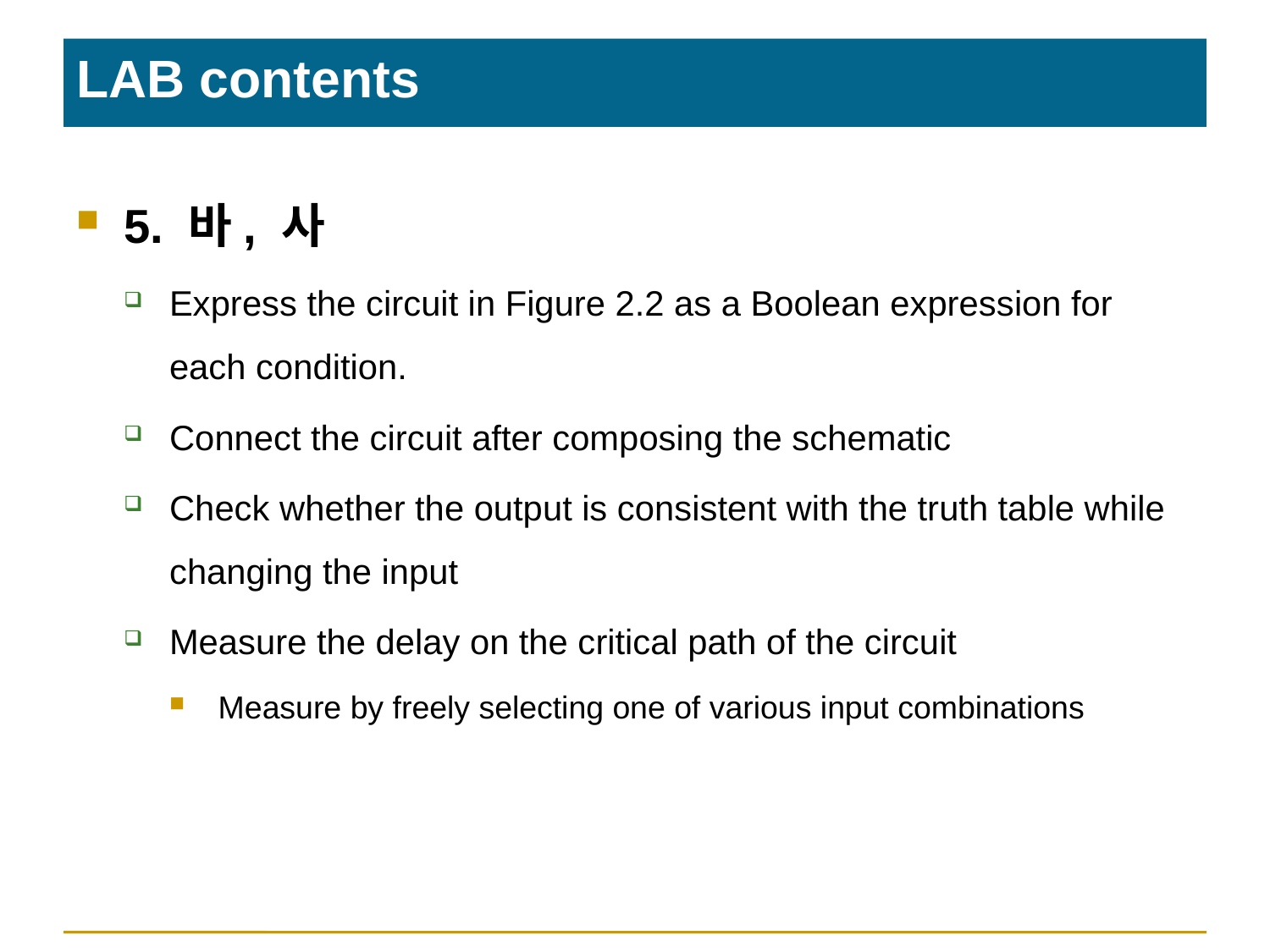

# LAB contents
5. 바, 사
Express the circuit in Figure 2.2 as a Boolean expression for each condition.
Connect the circuit after composing the schematic
Check whether the output is consistent with the truth table while changing the input
Measure the delay on the critical path of the circuit
Measure by freely selecting one of various input combinations